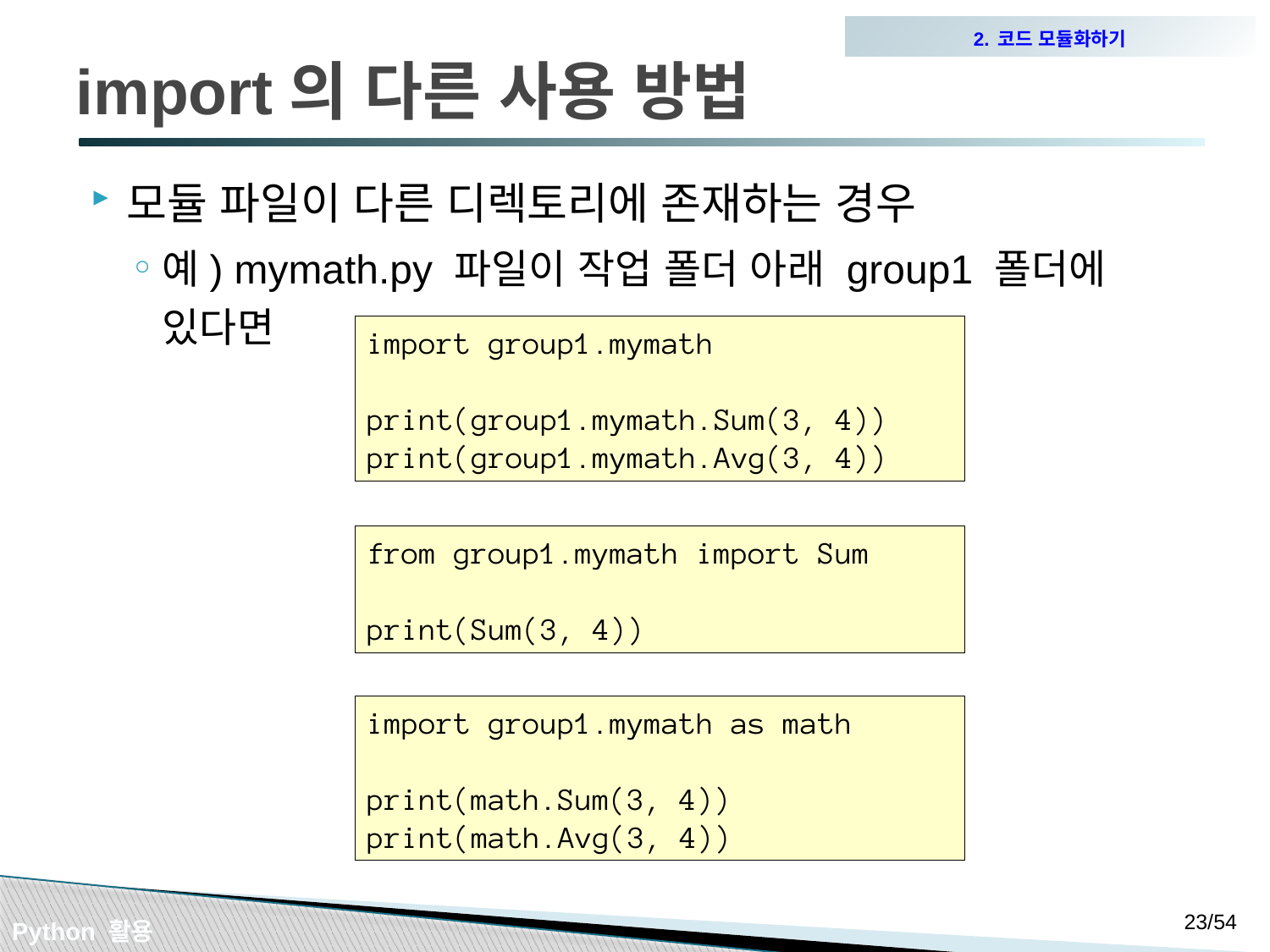

2. 코드 모듈화하기
# import의 다른 사용 방법
모듈 파일이 다른 디렉토리에 존재하는 경우
예) mymath.py 파일이 작업 폴더 아래 group1 폴더에 있다면

import group1.mymath

print(group1.mymath.Sum(3, 4))
print(group1.mymath.Avg(3, 4))
from group1.mymath import Sum

print(Sum(3, 4))
import group1.mymath as math

print(math.Sum(3, 4))
print(math.Avg(3, 4))
23